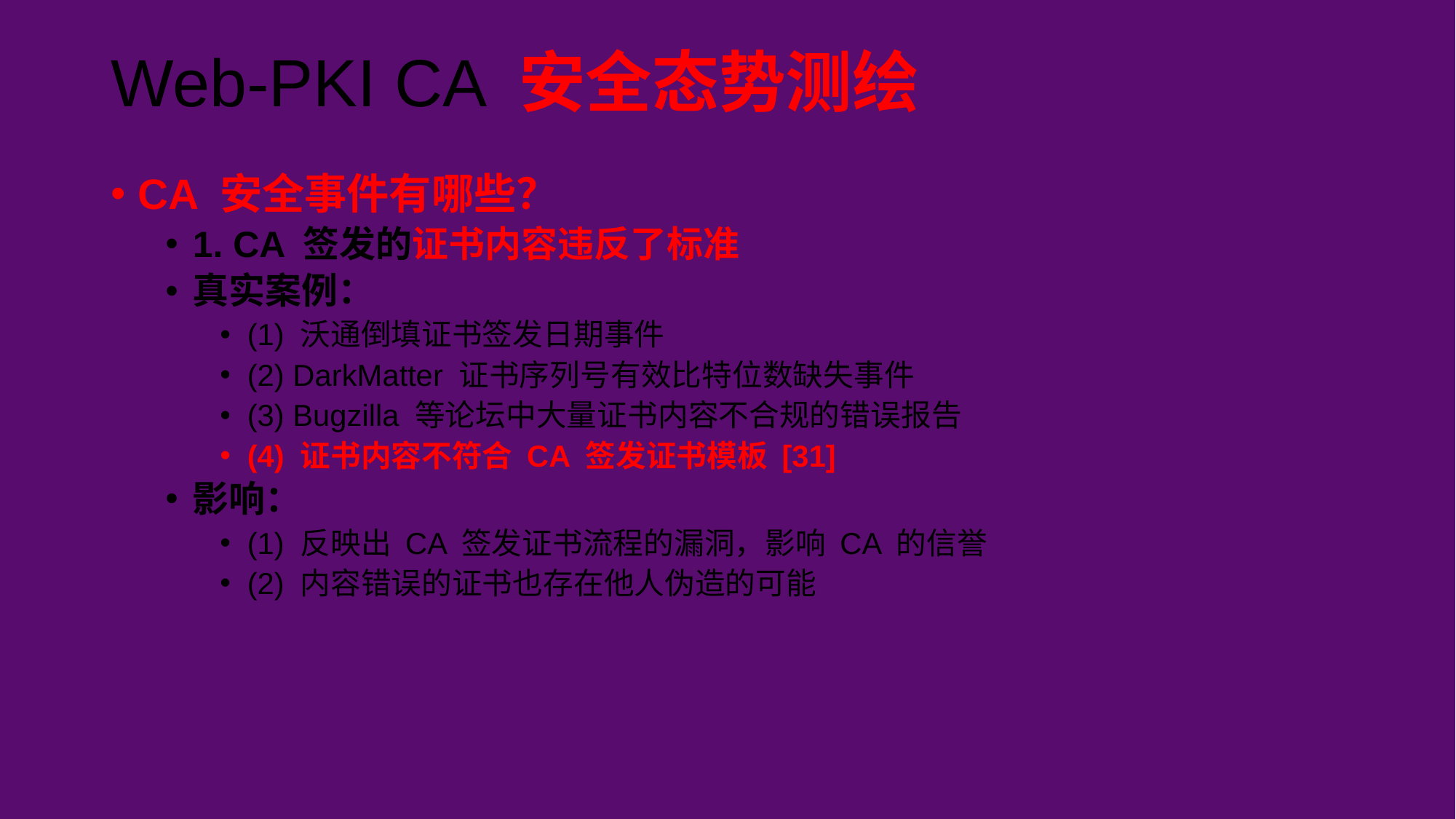

# Web-PKI CA 安全态势测绘
CA 安全事件有哪些？
1. CA 签发的证书内容违反了标准
真实案例：
(1) 沃通倒填证书签发日期事件
(2) DarkMatter 证书序列号有效比特位数缺失事件
(3) Bugzilla 等论坛中大量证书内容不合规的错误报告
(4) 证书内容不符合 CA 签发证书模板 [31]
影响：
(1) 反映出 CA 签发证书流程的漏洞，影响 CA 的信誉
(2) 内容错误的证书也存在他人伪造的可能